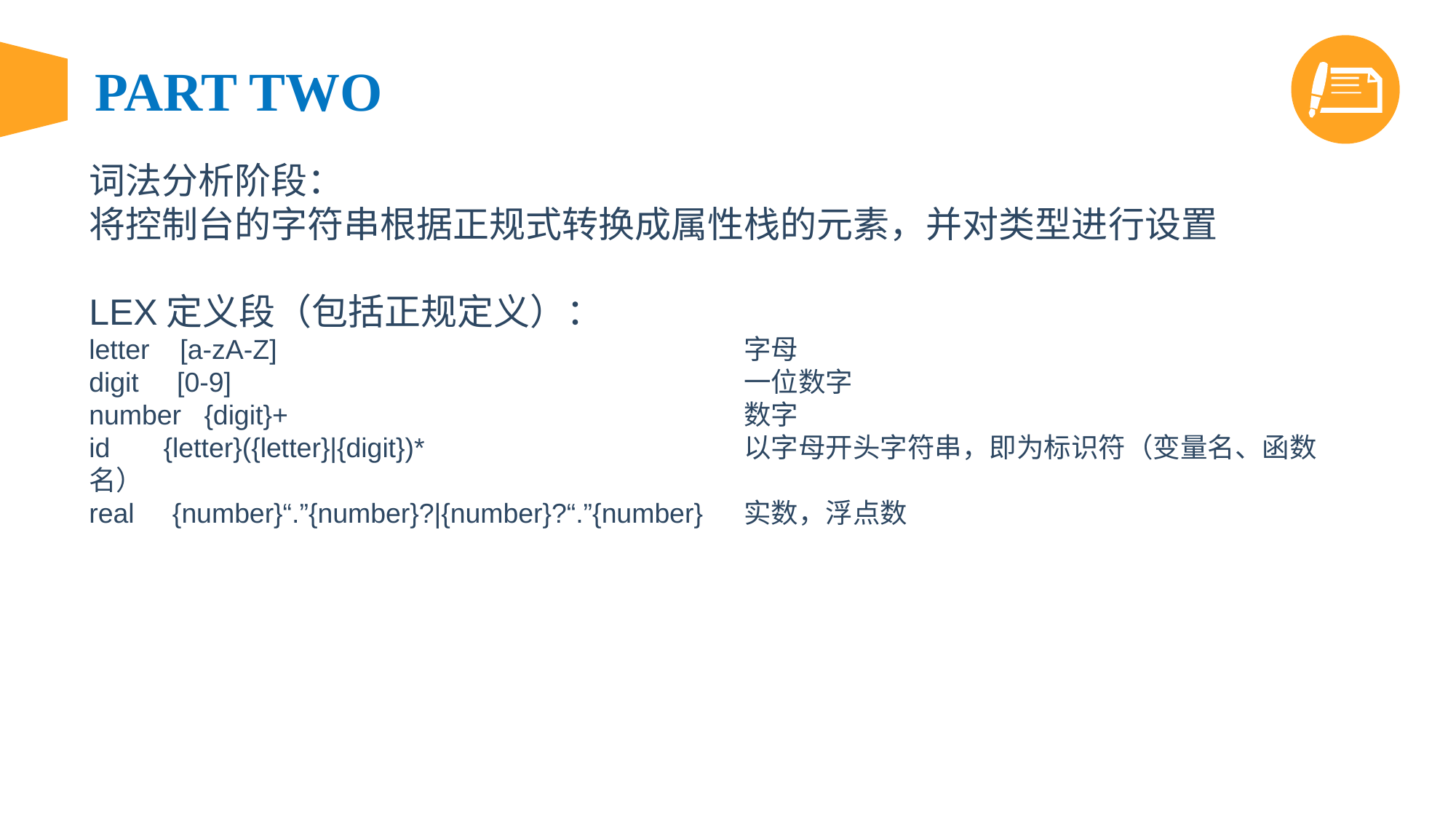

词法分析阶段：
将控制台的字符串根据正规式转换成属性栈的元素，并对类型进行设置

LEX定义段（包括正规定义）：
letter    [a-zA-Z]					字母
digit     [0-9]					一位数字
number   {digit}+					数字
id       {letter}({letter}|{digit})*			以字母开头字符串，即为标识符（变量名、函数名）
real     {number}“.”{number}?|{number}?“.”{number}	实数，浮点数

Lorem ipsum dolor sit amt tempor.